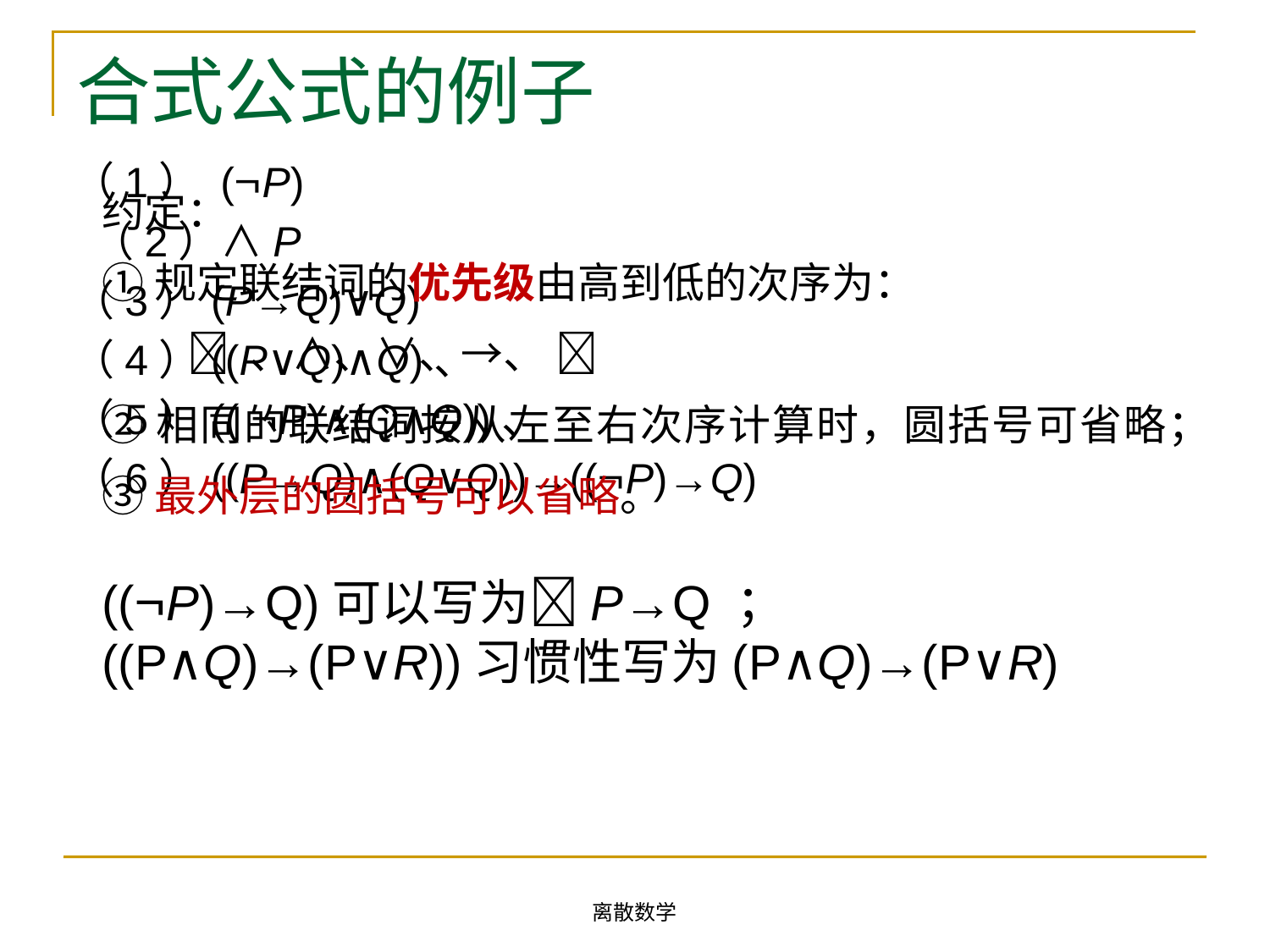

# 合式公式的例子
（1） (¬P)
 （2）∧P
（3）(P→Q)∨Q)
（4）((P∨Q)∧Q)、
（5）(( ¬P)∧(Q∧Q))、
（6）((P→Q)∧(Q∨Q))→((¬P)→Q)

约定：
①规定联结词的优先级由高到低的次序为：
         ¬ 、∧、∨、→、 ↔
②相同的联结词按从左至右次序计算时，圆括号可省略；
③最外层的圆括号可以省略。

((¬P)→Q)可以写为¬P→Q ；
((P∧Q)→(P∨R))习惯性写为(P∧Q)→(P∨R)

35
离散数学